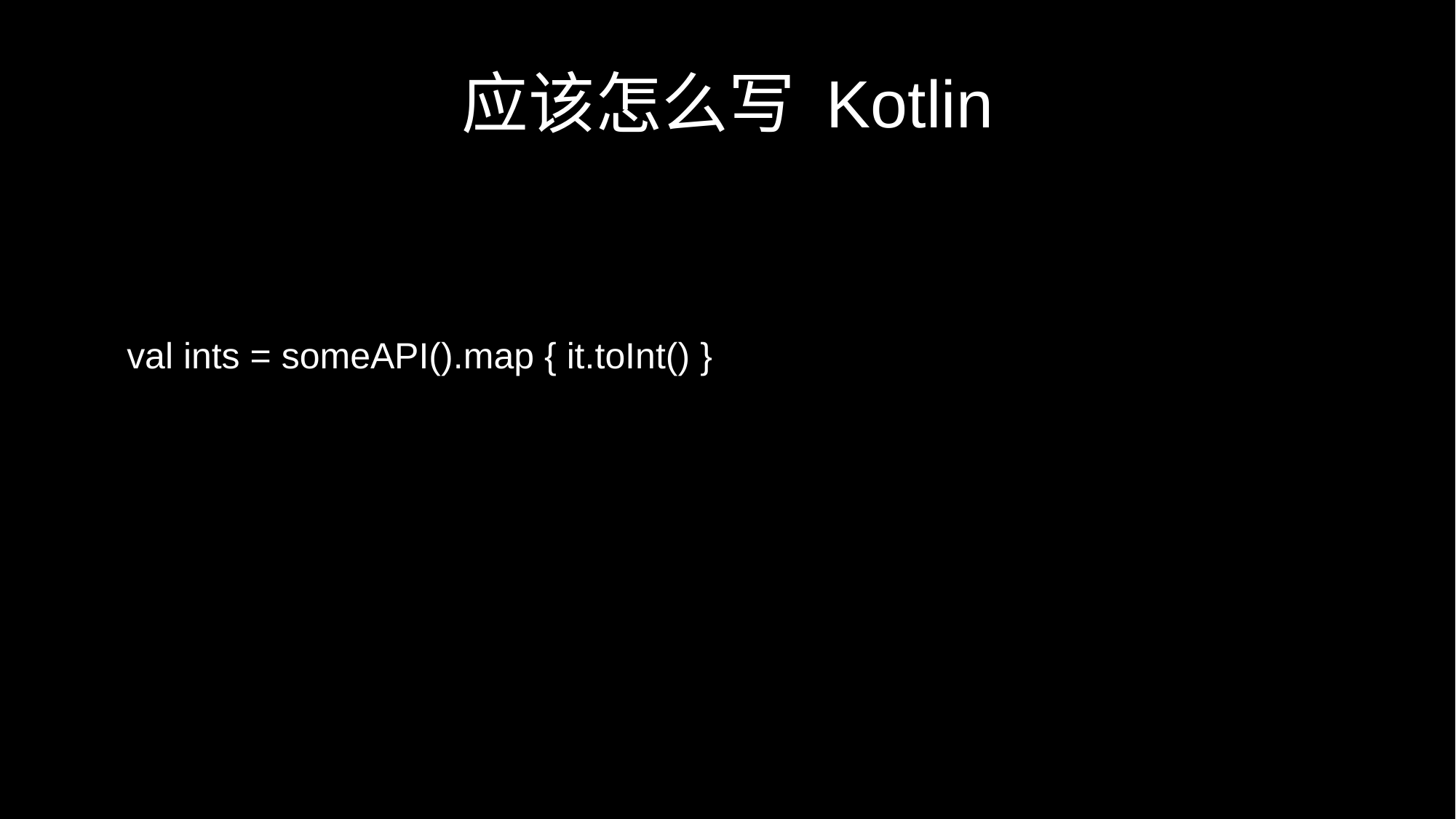

# 应该怎么写 Kotlin
val ints = someAPI().map { it.toInt() }